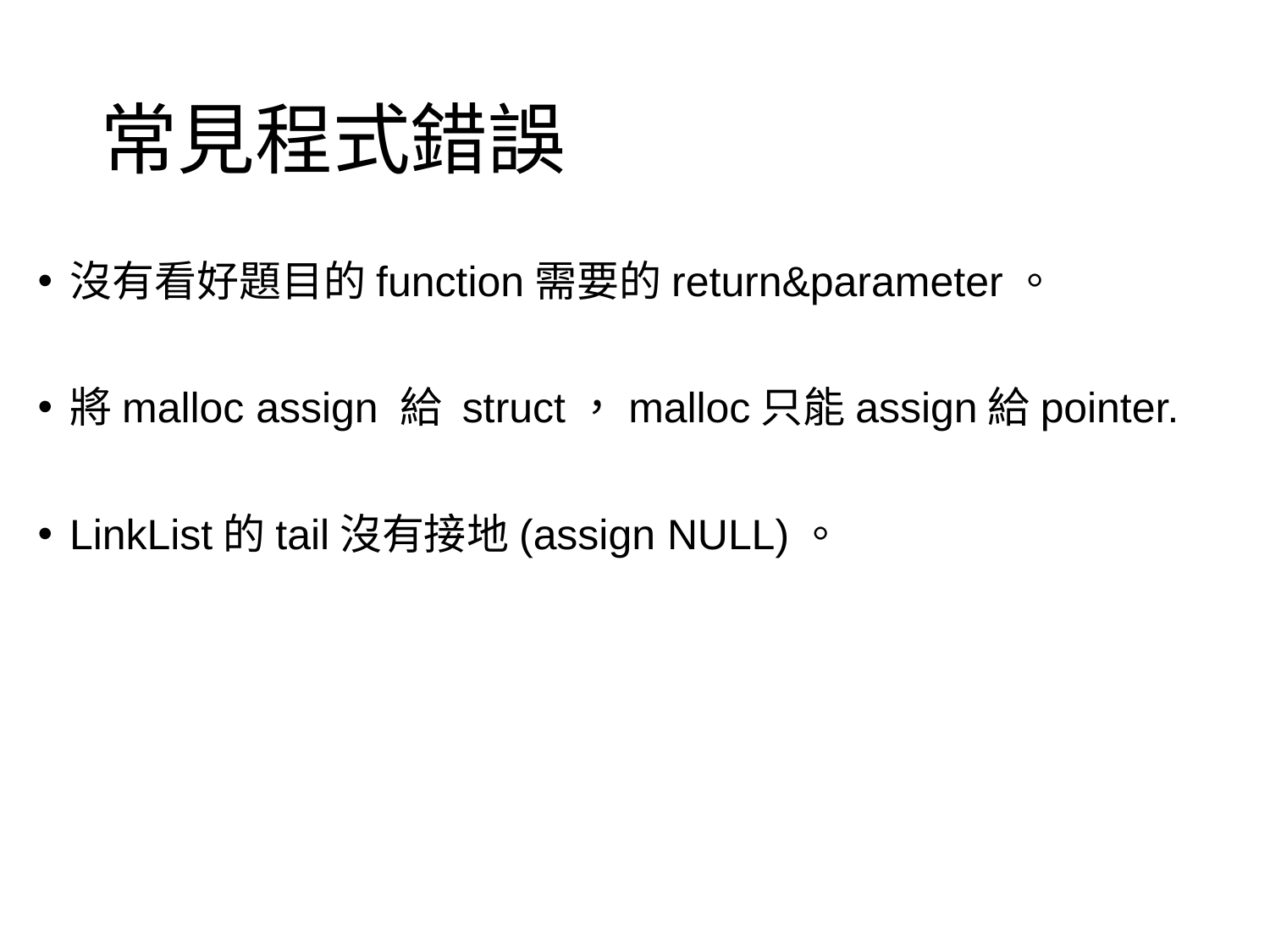

# 常見程式錯誤
沒有看好題目的function需要的return&parameter。

將malloc assign 給 struct，malloc只能assign給pointer.

LinkList的tail沒有接地(assign NULL)。